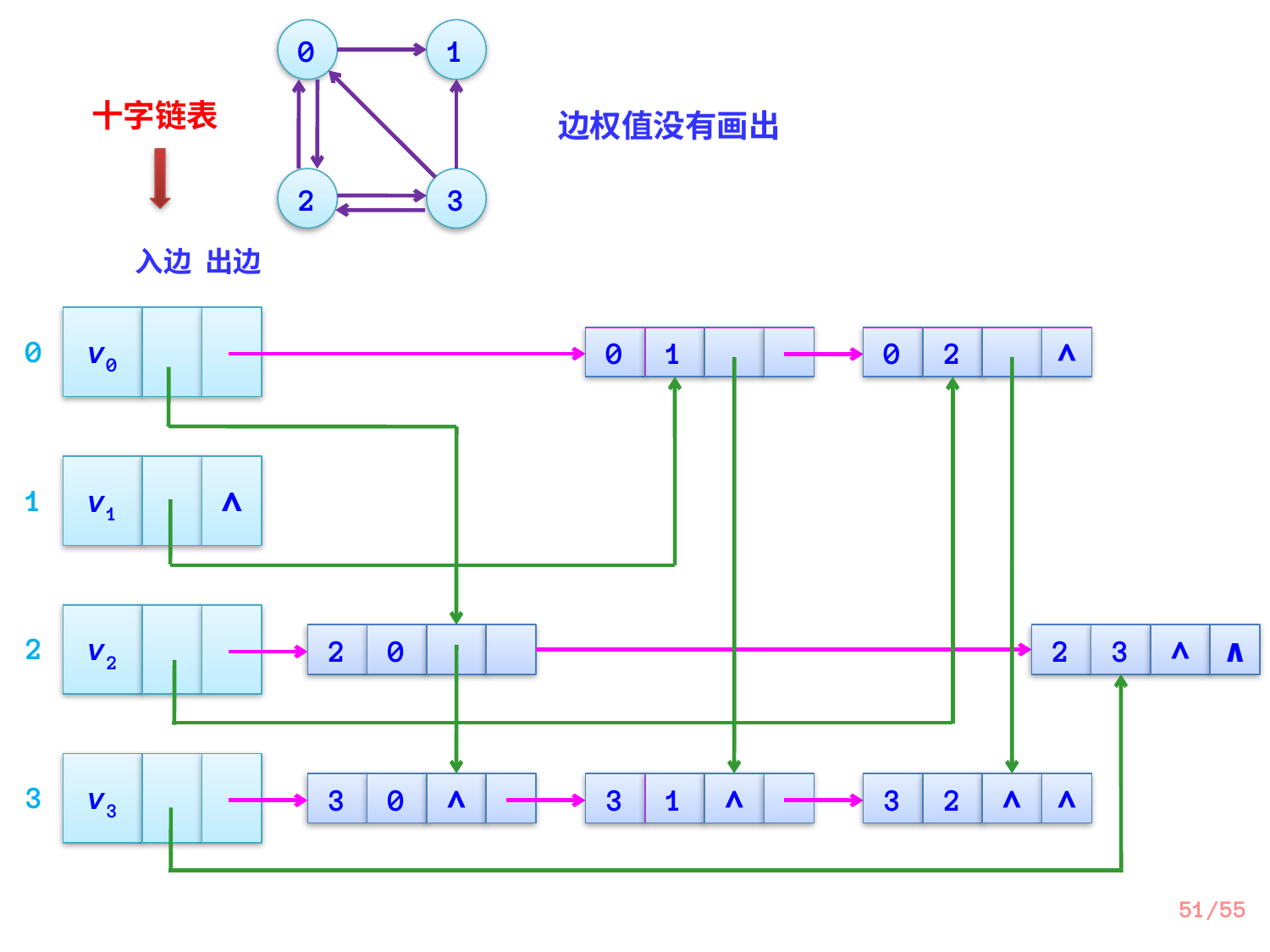

0
1
2
3
十字链表
边权值没有画出

入边
出边
v0

0
1

0
2

∧
0
v1

∧
1
v2

2
0

2
3
∧
∧
2
v3

3
0
∧

3
1
∧

3
2
∧
∧
3
51/55